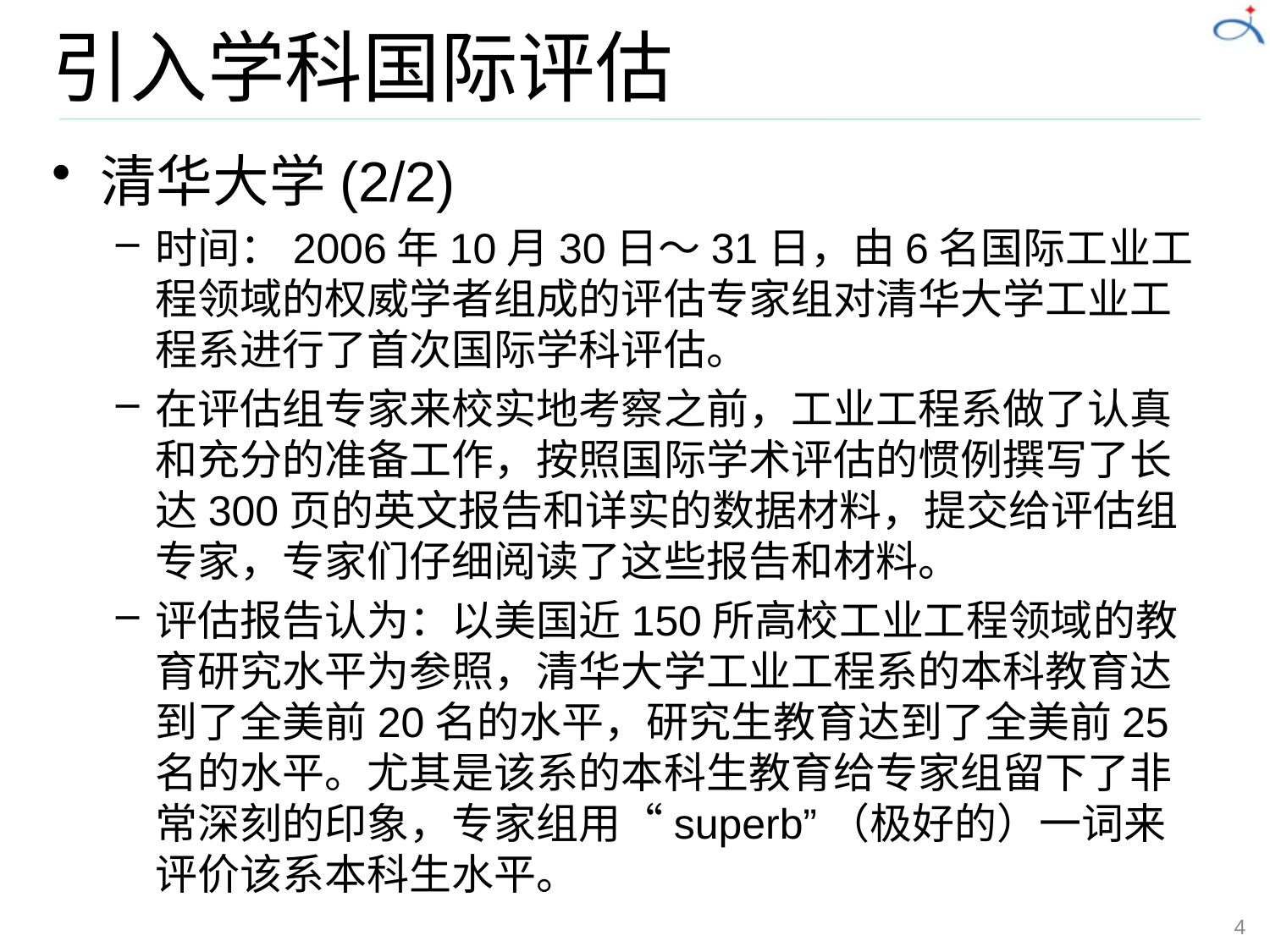

# 引入学科国际评估
清华大学(2/2)
时间：2006年10月30日～31日，由6名国际工业工程领域的权威学者组成的评估专家组对清华大学工业工程系进行了首次国际学科评估。
在评估组专家来校实地考察之前，工业工程系做了认真和充分的准备工作，按照国际学术评估的惯例撰写了长达300页的英文报告和详实的数据材料，提交给评估组专家，专家们仔细阅读了这些报告和材料。
评估报告认为：以美国近150所高校工业工程领域的教育研究水平为参照，清华大学工业工程系的本科教育达到了全美前20名的水平，研究生教育达到了全美前25名的水平。尤其是该系的本科生教育给专家组留下了非常深刻的印象，专家组用“superb”（极好的）一词来评价该系本科生水平。
4